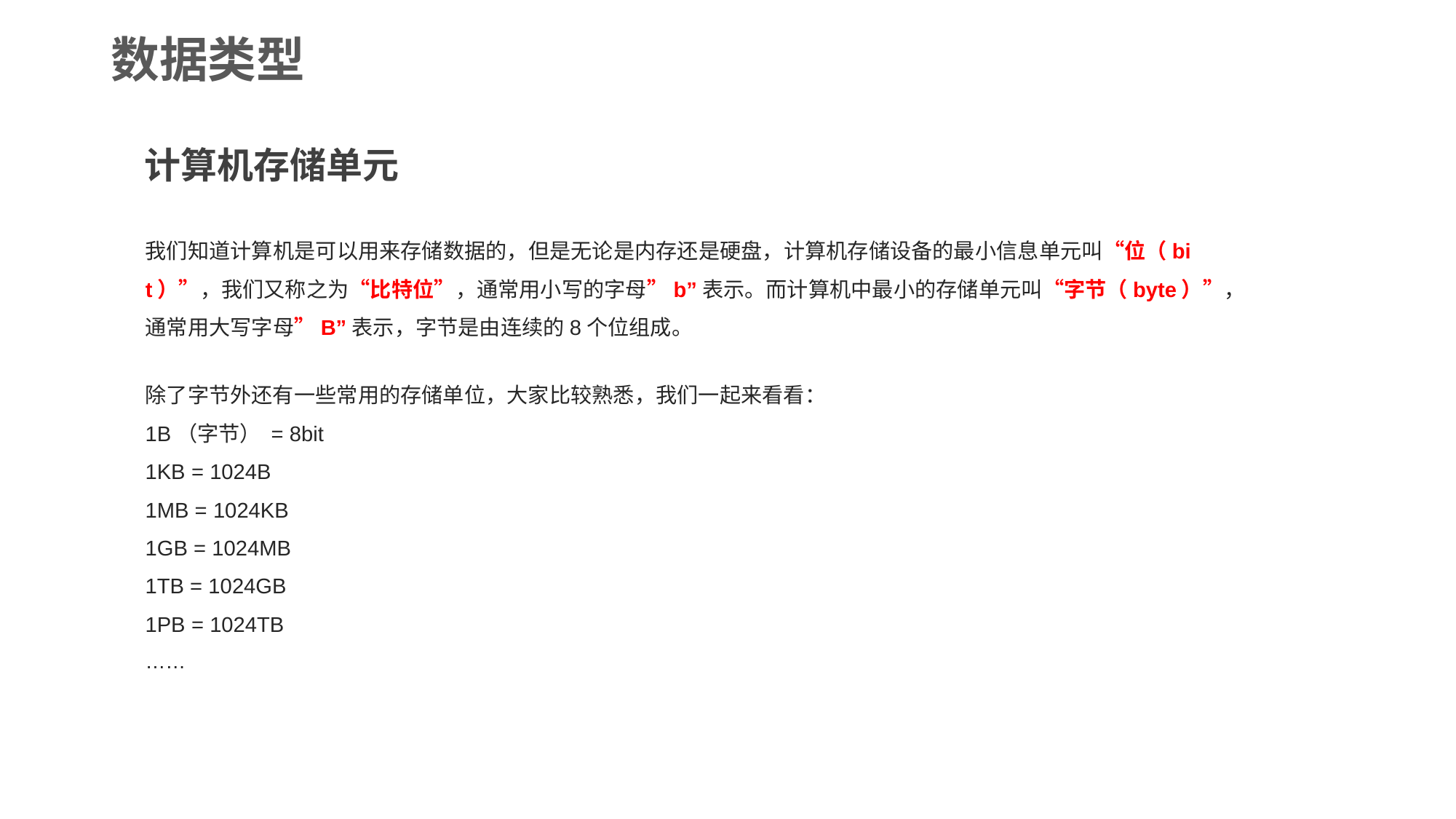

数据类型
计算机存储单元
我们知道计算机是可以用来存储数据的，但是无论是内存还是硬盘，计算机存储设备的最小信息单元叫“位（bit）”，我们又称之为“比特位”，通常用小写的字母”b”表示。而计算机中最小的存储单元叫“字节（byte）”，
通常用大写字母”B”表示，字节是由连续的8个位组成。
除了字节外还有一些常用的存储单位，大家比较熟悉，我们一起来看看：
1B（字节） = 8bit
1KB = 1024B
1MB = 1024KB
1GB = 1024MB
1TB = 1024GB
1PB = 1024TB
……